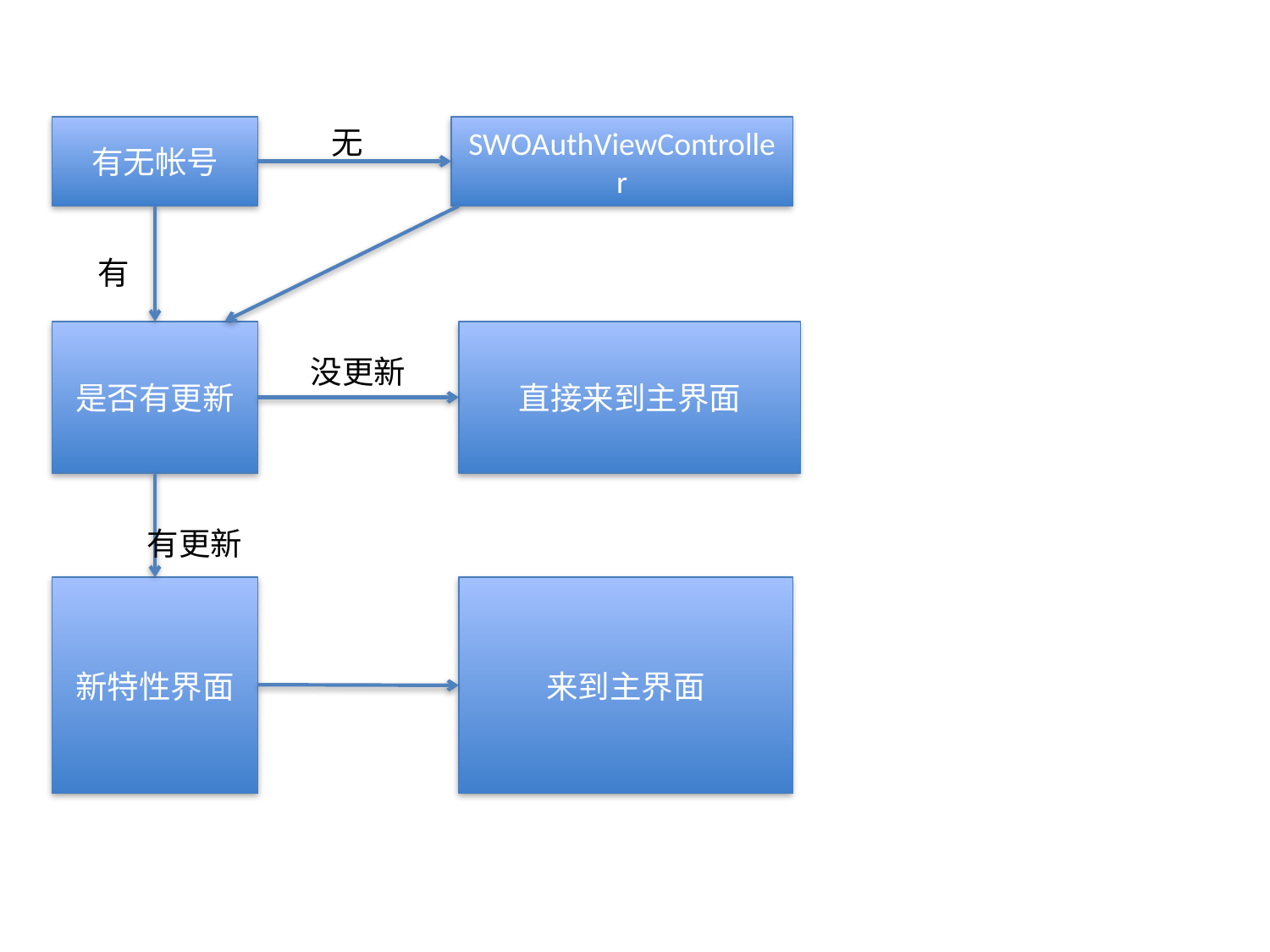

有无帐号
无
SWOAuthViewController
有
是否有更新
直接来到主界面
没更新
有更新
新特性界面
来到主界面